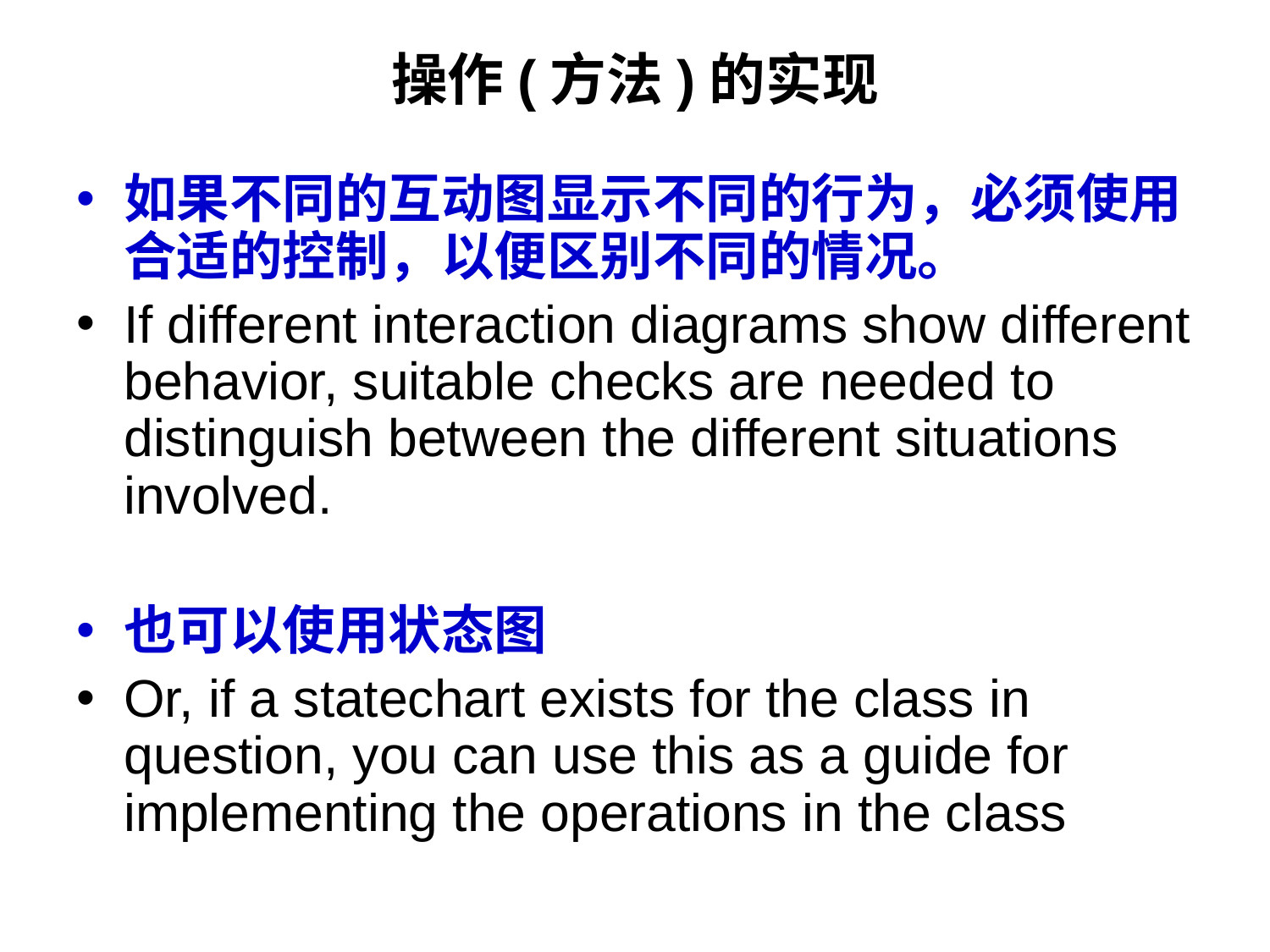

# 操作(方法)的实现
如果不同的互动图显示不同的行为，必须使用合适的控制，以便区别不同的情况。
If different interaction diagrams show different behavior, suitable checks are needed to distinguish between the different situations involved.

也可以使用状态图
Or, if a statechart exists for the class in question, you can use this as a guide for implementing the operations in the class